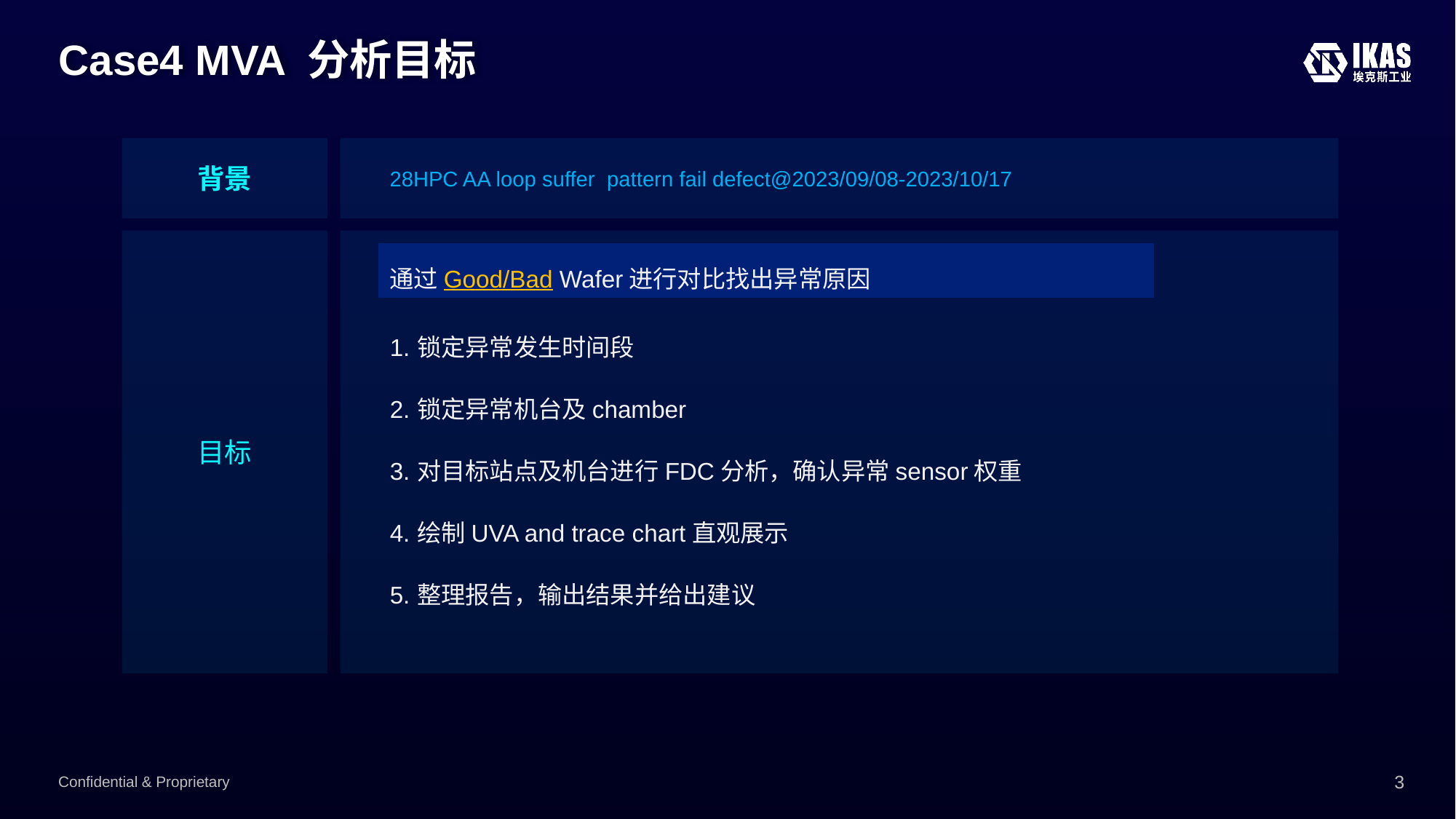

# Case4 MVA 分析目标
背景

28HPC AA loop suffer  pattern fail defect@2023/09/08-2023/10/17
目标

通过Good/Bad Wafer进行对比找出异常原因
锁定异常发生时间段
锁定异常机台及chamber
对目标站点及机台进行FDC分析，确认异常sensor权重
绘制UVA and trace chart直观展示
整理报告，输出结果并给出建议